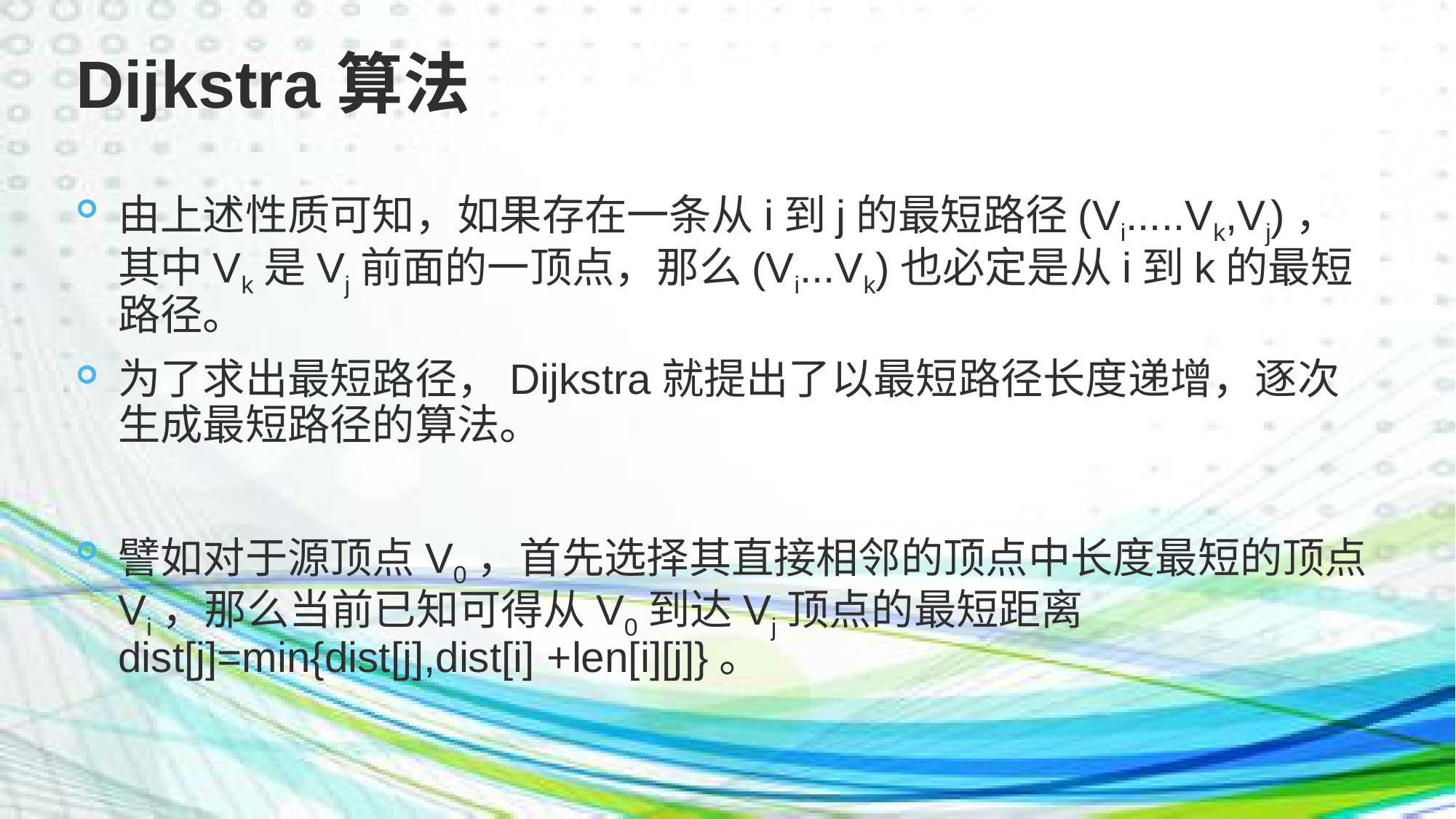

# Dijkstra算法
由上述性质可知，如果存在一条从i到j的最短路径(Vi.....Vk,Vj)，其中Vk是Vj前面的一顶点，那么(Vi...Vk)也必定是从i到k的最短路径。
为了求出最短路径，Dijkstra就提出了以最短路径长度递增，逐次生成最短路径的算法。

譬如对于源顶点V0，首先选择其直接相邻的顶点中长度最短的顶点Vi，那么当前已知可得从V0到达Vj顶点的最短距离dist[j]=min{dist[j],dist[i] +len[i][j]}。